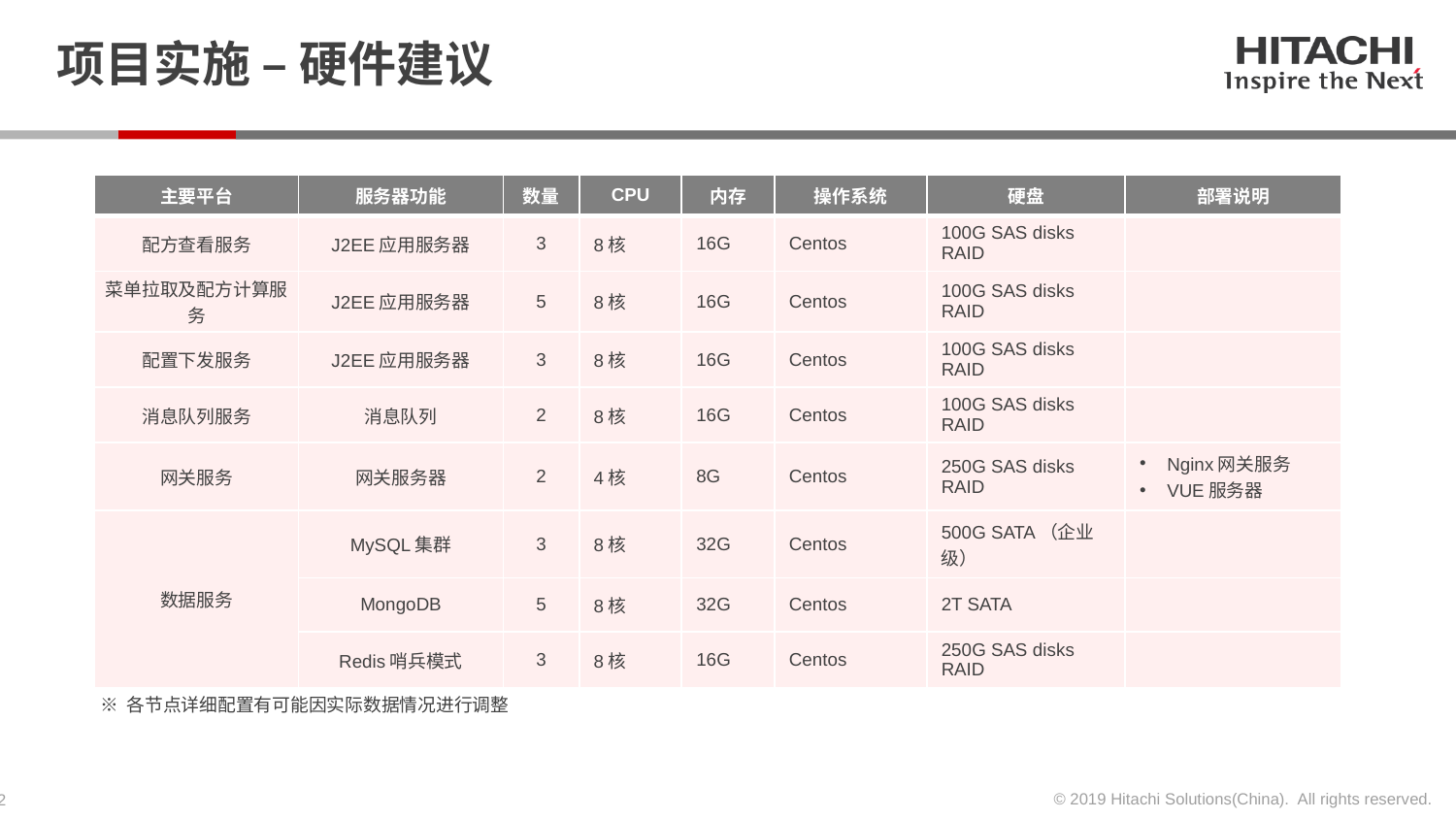

# 项目实施 – 硬件建议
| 主要平台 | 服务器功能 | 数量 | CPU | 内存 | 操作系统 | 硬盘 | 部署说明 |
| --- | --- | --- | --- | --- | --- | --- | --- |
| 配方查看服务 | J2EE应用服务器 | 3 | 8核 | 16G | Centos | 100G SAS disks RAID |  |
| 菜单拉取及配方计算服务 | J2EE应用服务器 | 5 | 8核 | 16G | Centos | 100G SAS disks RAID |  |
| 配置下发服务 | J2EE应用服务器 | 3 | 8核 | 16G | Centos | 100G SAS disks RAID |  |
| 消息队列服务 | 消息队列 | 2 | 8核 | 16G | Centos | 100G SAS disks RAID |  |
| 网关服务 | 网关服务器 | 2 | 4核 | 8G | Centos | 250G SAS disks RAID | Nginx网关服务 VUE服务器 |
| 数据服务 | MySQL集群 | 3 | 8核 | 32G | Centos | 500G SATA（企业级） |  |
|  | MongoDB | 5 | 8核 | 32G | Centos | 2T SATA |  |
|  | Redis哨兵模式 | 3 | 8核 | 16G | Centos | 250G SAS disks RAID |  |
※ 各节点详细配置有可能因实际数据情况进行调整